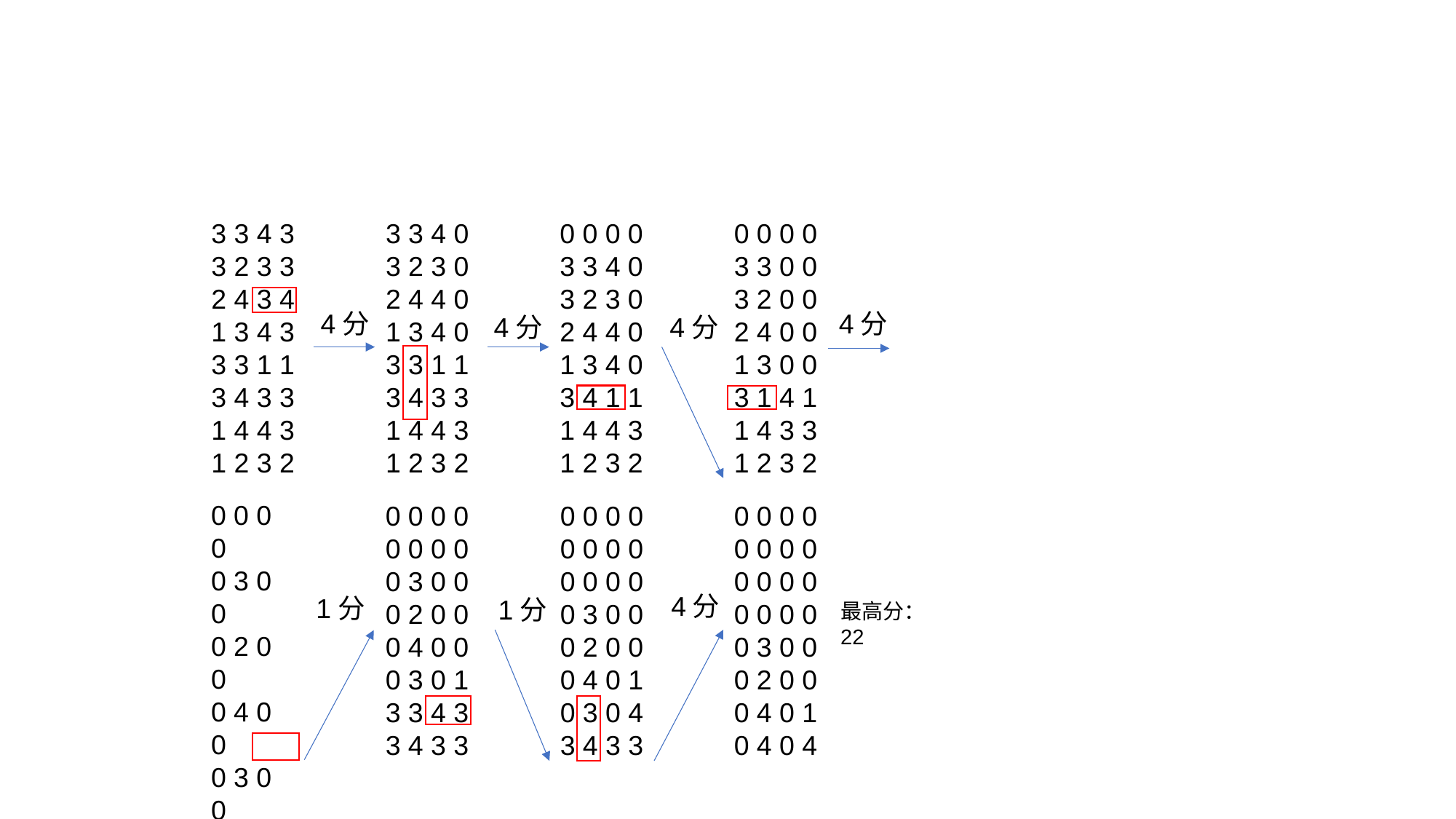

3 3 4 3
3 2 3 3
2 4 3 4
1 3 4 3
3 3 1 1
3 4 3 3
1 4 4 3
1 2 3 2
3 3 4 0
3 2 3 0
2 4 4 0
1 3 4 0
3 3 1 1
3 4 3 3
1 4 4 3
1 2 3 2
0 0 0 0
3 3 4 0
3 2 3 0
2 4 4 0
1 3 4 0
3 4 1 1
1 4 4 3
1 2 3 2
0 0 0 0
3 3 0 0
3 2 0 0
2 4 0 0
1 3 0 0
3 1 4 1
1 4 3 3
1 2 3 2

4分
4分
4分
4分

0 0 0 0
0 3 0 0
0 2 0 0
0 4 0 0
0 3 0 0
3 3 4 1
3 4 3 3
2 2 3 2
0 0 0 0
0 0 0 0
0 3 0 0
0 2 0 0
0 4 0 0
0 3 0 1
3 3 4 3
3 4 3 3
0 0 0 0
0 0 0 0
0 0 0 0
0 3 0 0
0 2 0 0
0 4 0 1
0 3 0 4
3 4 3 3
0 0 0 0
0 0 0 0
0 0 0 0
0 0 0 0
0 3 0 0
0 2 0 0
0 4 0 1
0 4 0 4
4分
1分
1分
最高分：22